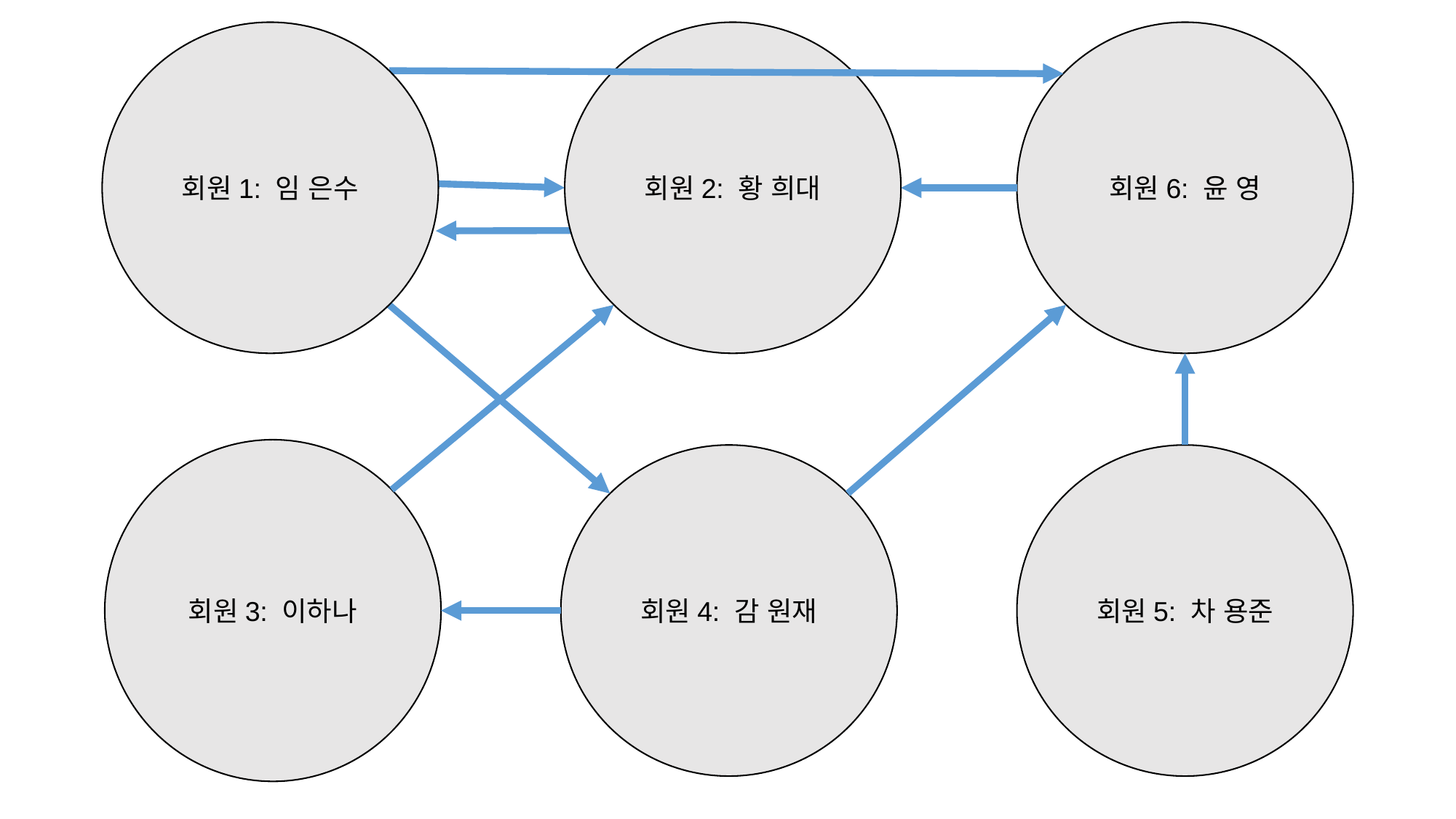

회원1: 임 은수
회원2: 황 희대
회원6: 윤 영

회원3: 이하나
회원4: 감 원재
회원5: 차 용준